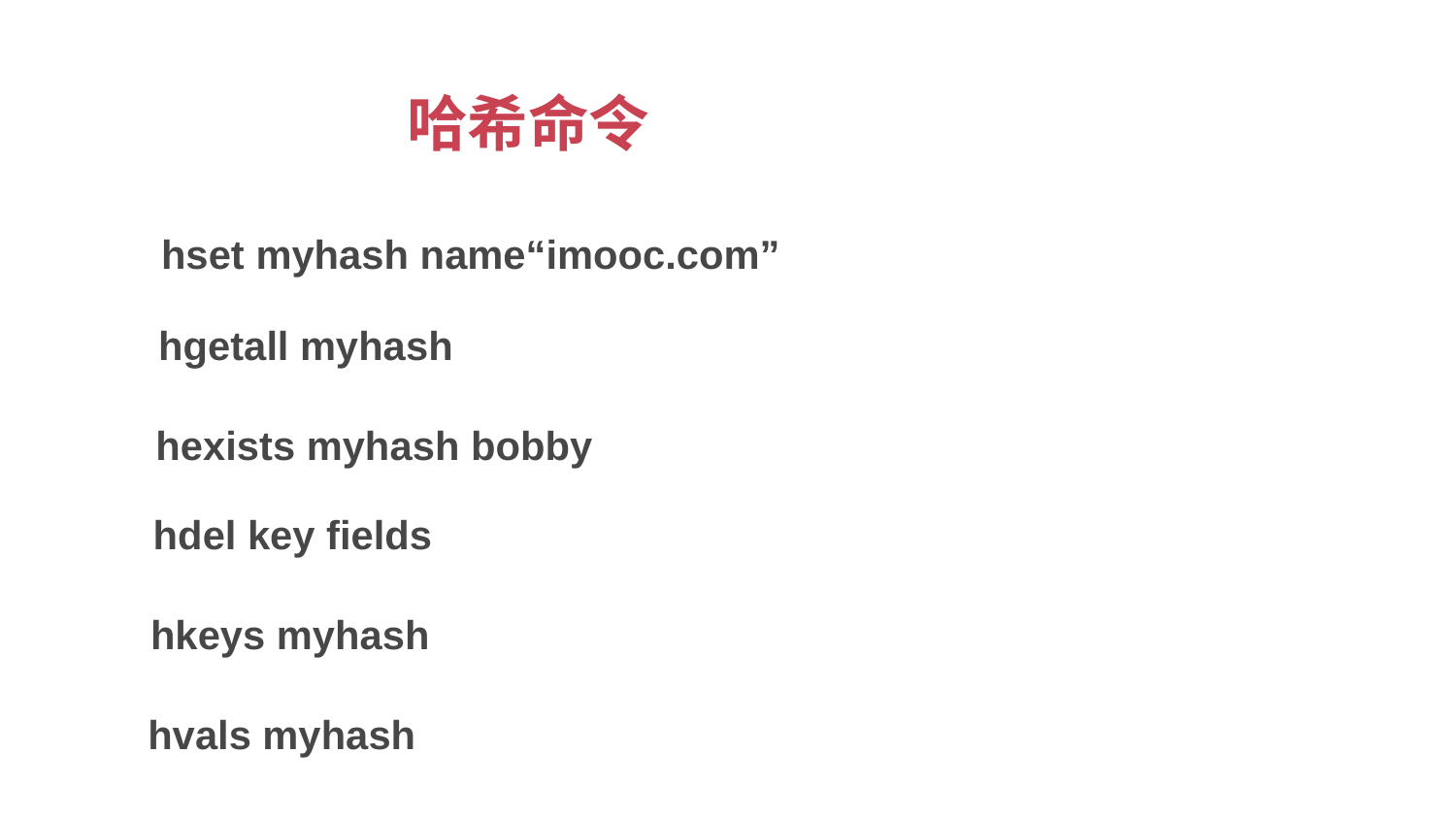

哈希命令
hset myhash name“imooc.com”
hgetall myhash
hexists myhash bobby
hdel key fields
hkeys myhash
hvals myhash